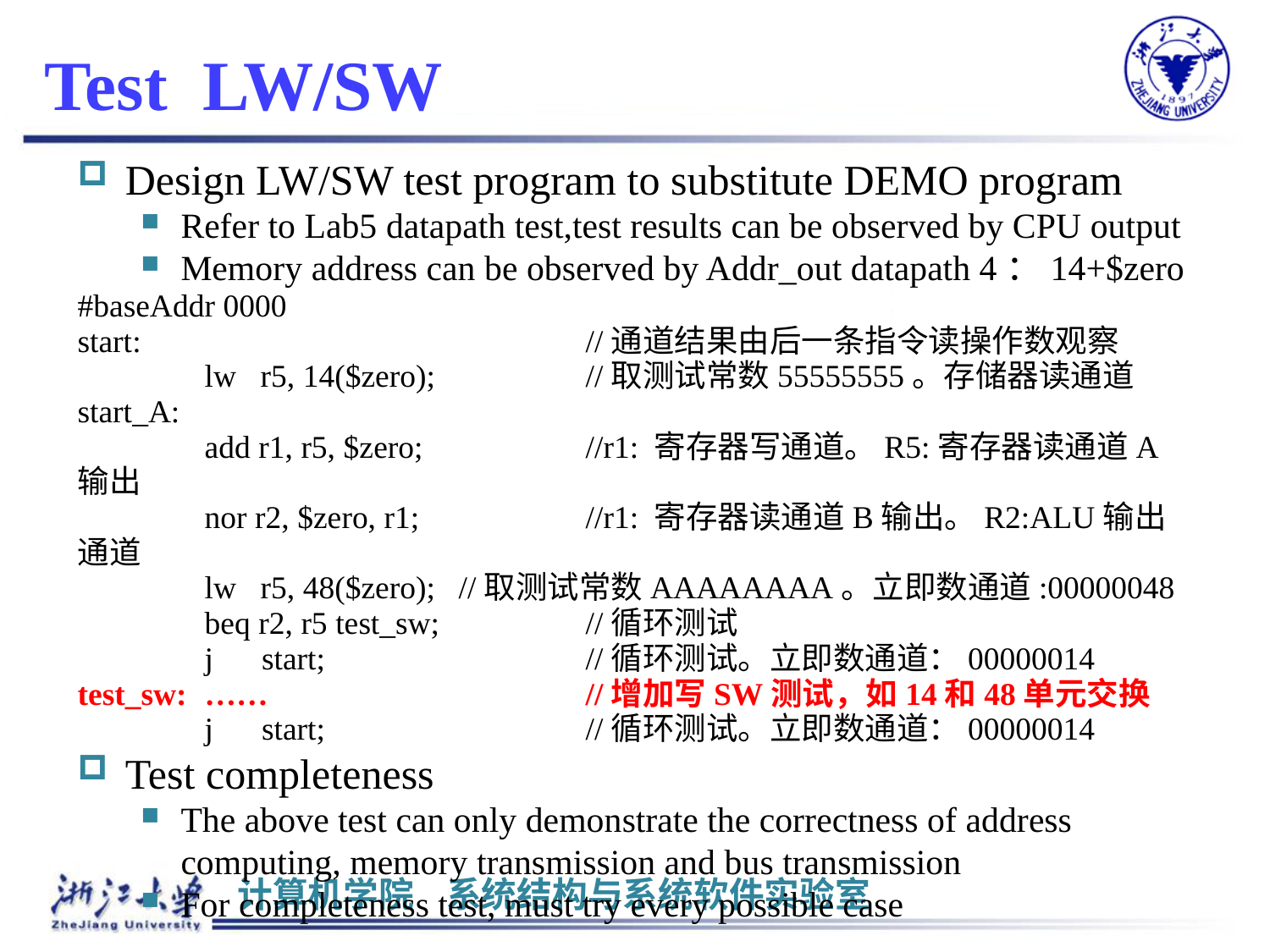

# Test  LW/SW
Design LW/SW test program to substitute DEMO program
Refer to Lab5 datapath test,test results can be observed by CPU output
Memory address can be observed by Addr_out datapath 4：14+$zero
#baseAddr 0000
start:				//通道结果由后一条指令读操作数观察
	lw   r5, 14($zero);		//取测试常数55555555。存储器读通道
start_A:
	add r1, r5, $zero; 		//r1: 寄存器写通道。R5:寄存器读通道A输出
	nor r2, $zero, r1; 		//r1: 寄存器读通道B输出。R2:ALU输出通道
	lw   r5, 48($zero);  	//取测试常数AAAAAAAA。立即数通道:00000048
	beq r2, r5 test_sw;		//循环测试
	j      start; 		//循环测试。立即数通道：00000014
test_sw: 	……			//增加写SW测试，如14和48单元交换
	j      start; 		//循环测试。立即数通道：00000014
Test completeness
The above test can only demonstrate the correctness of address computing, memory transmission and bus transmission
For completeness test, must try every possible case